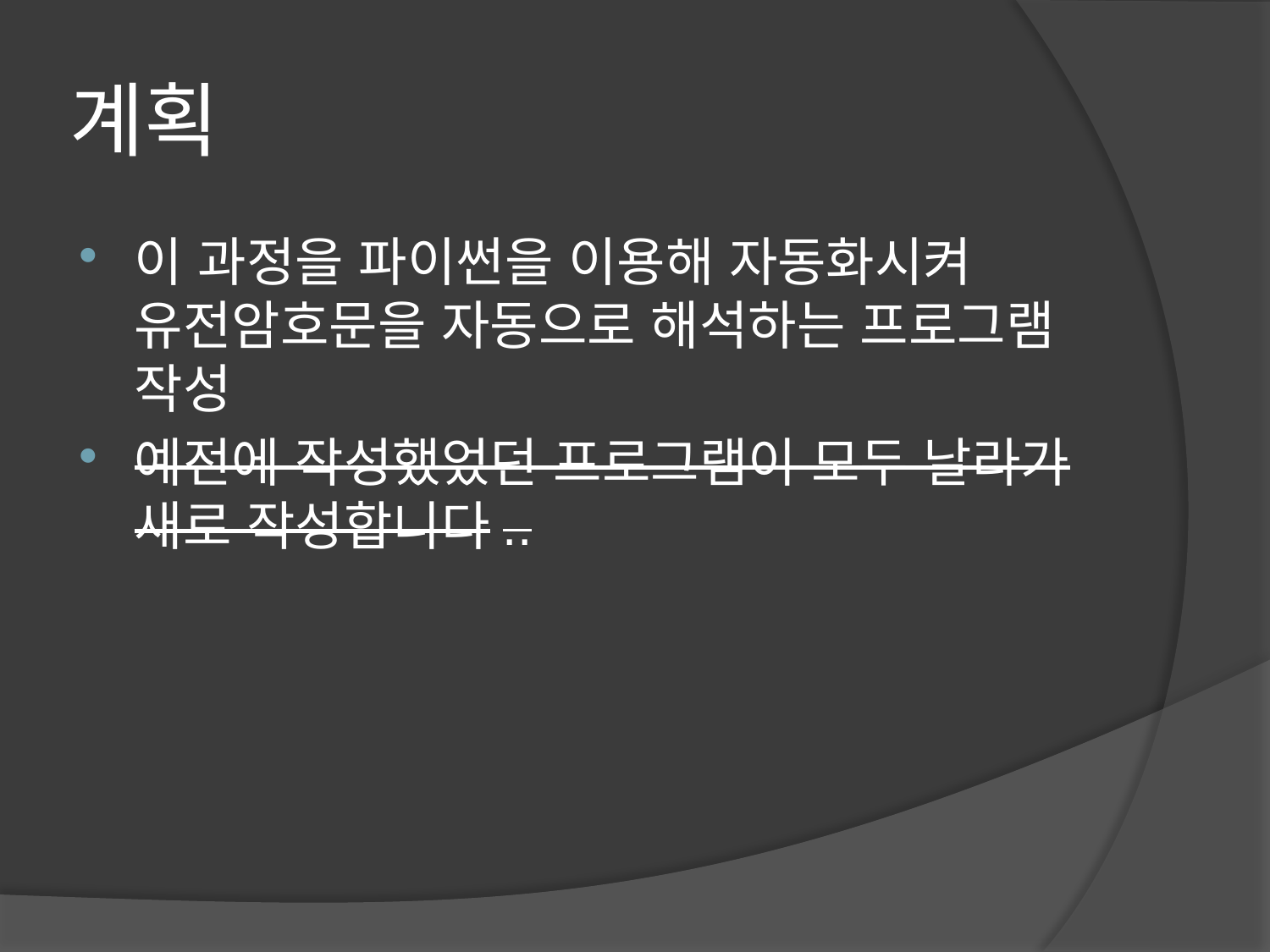

# 계획
이 과정을 파이썬을 이용해 자동화시켜 유전암호문을 자동으로 해석하는 프로그램 작성
예전에 작성했었던 프로그램이 모두 날라가 새로 작성합니다..